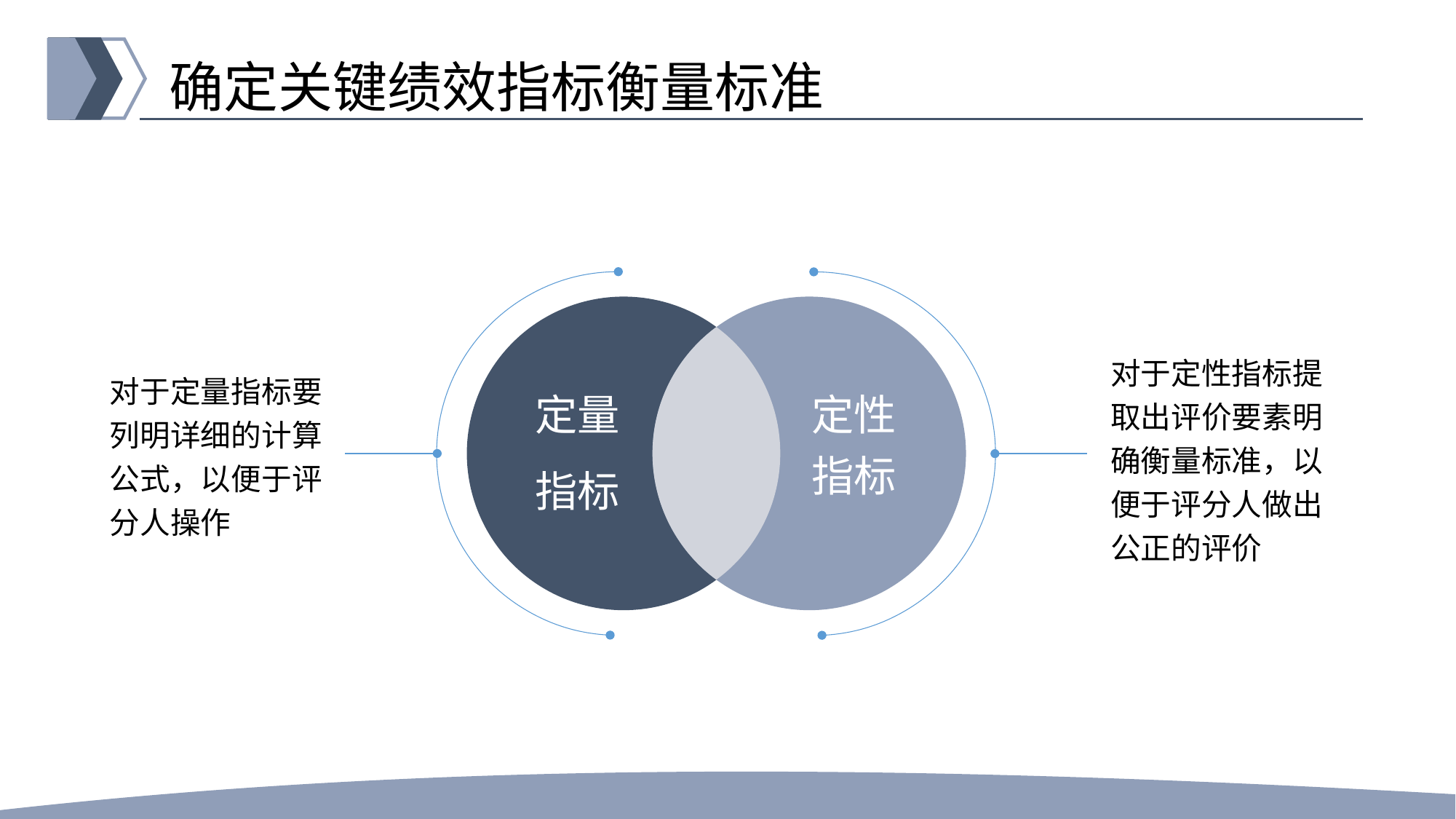

# 确定关键绩效指标衡量标准

对于定性指标提取出评价要素明确衡量标准，以便于评分人做出公正的评价
对于定量指标要列明详细的计算公式，以便于评分人操作
定量
指标
定性指标